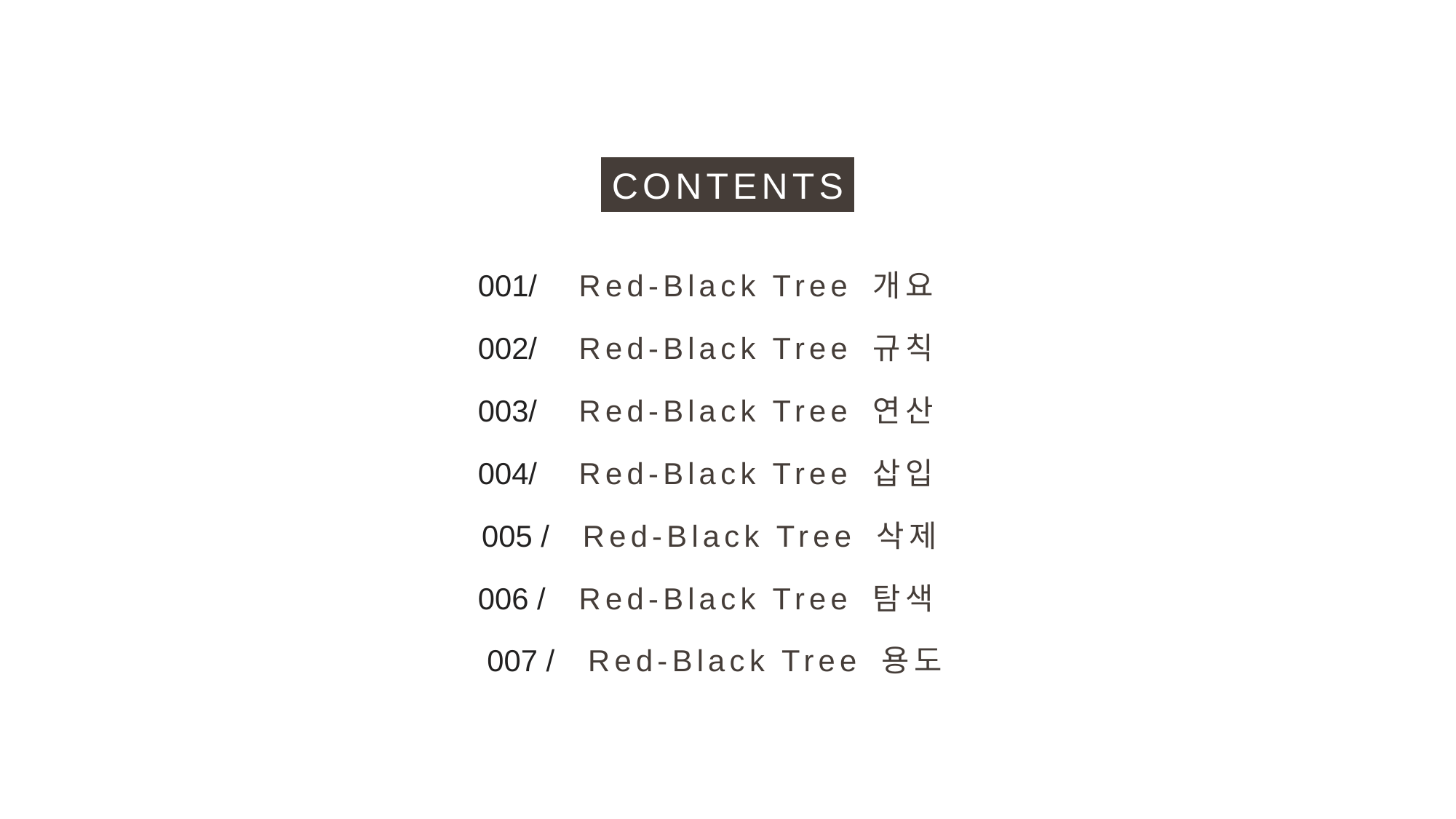

CONTENTS
001/     Red-Black Tree 개요
002/     Red-Black Tree 규칙
003/     Red-Black Tree 연산
004/     Red-Black Tree 삽입
005 /    Red-Black Tree 삭제
006 /    Red-Black Tree 탐색
007 /    Red-Black Tree 용도